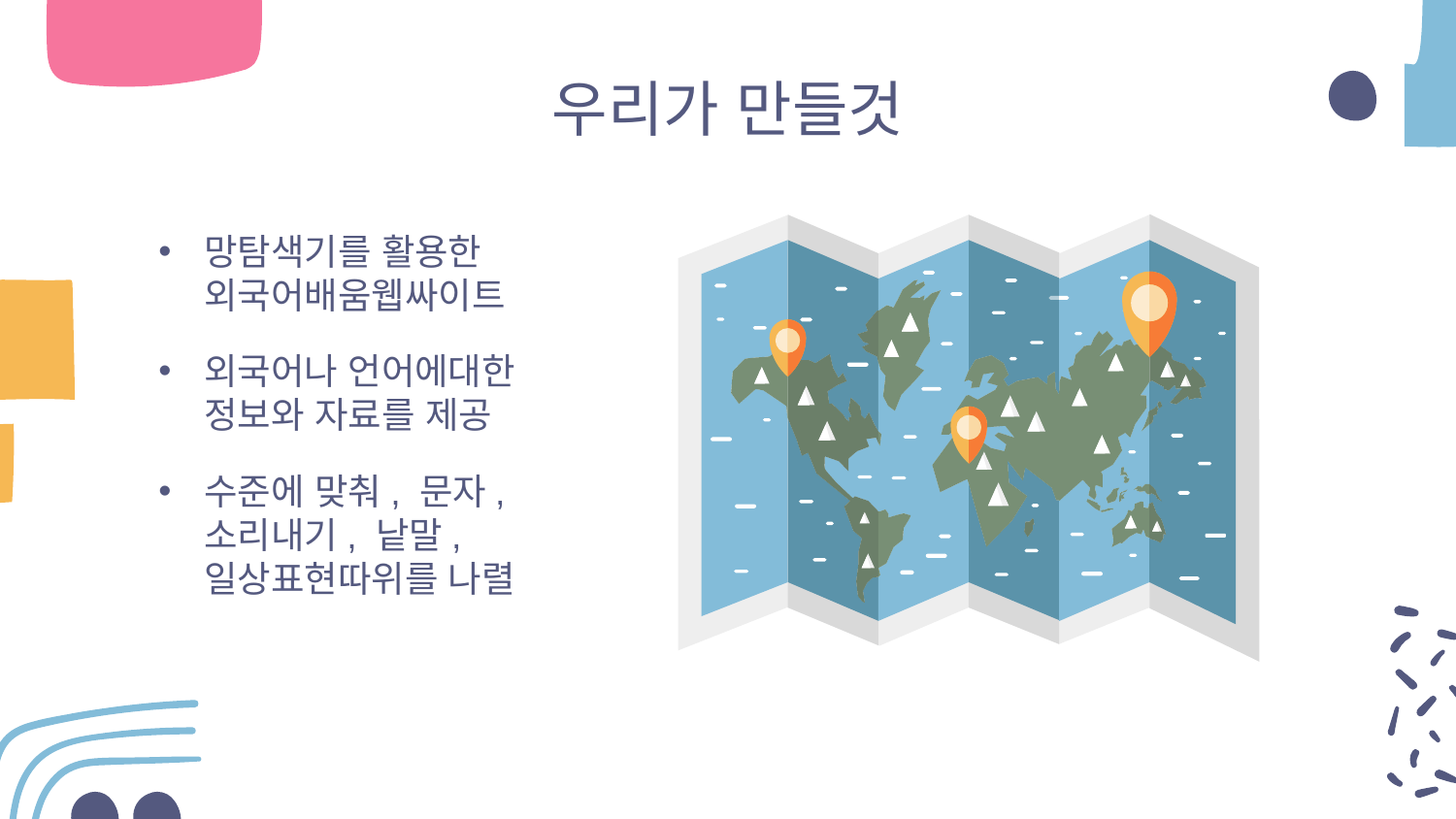

# 우리가 만들것
망탐색기를 활용한 외국어배움웹싸이트
외국어나 언어에대한 정보와 자료를 제공
수준에 맞춰, 문자, 소리내기, 낱말, 일상표현따위를 나렬